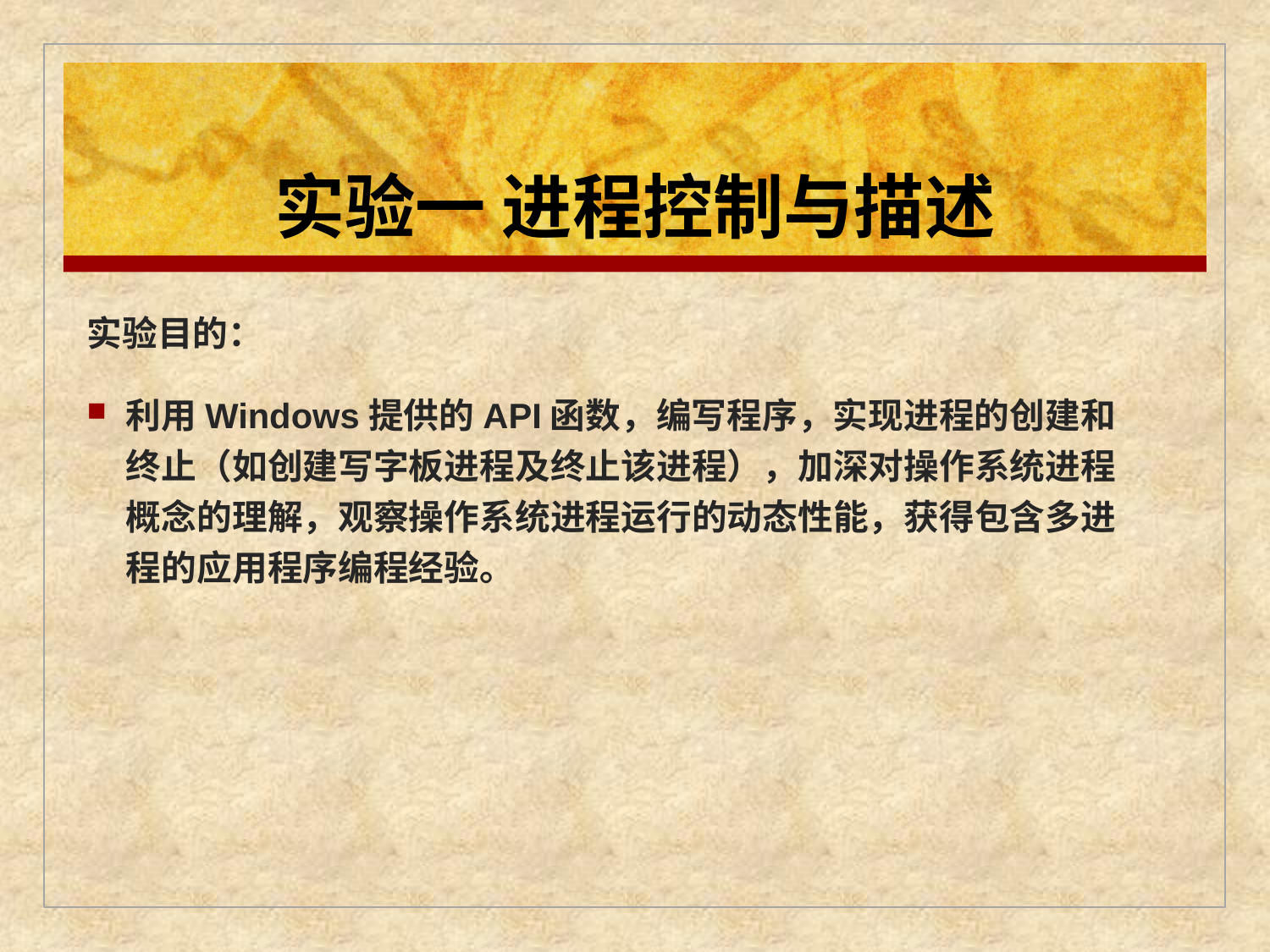

# 实验一 进程控制与描述
实验目的：
利用Windows提供的API函数，编写程序，实现进程的创建和终止（如创建写字板进程及终止该进程），加深对操作系统进程概念的理解，观察操作系统进程运行的动态性能，获得包含多进程的应用程序编程经验。